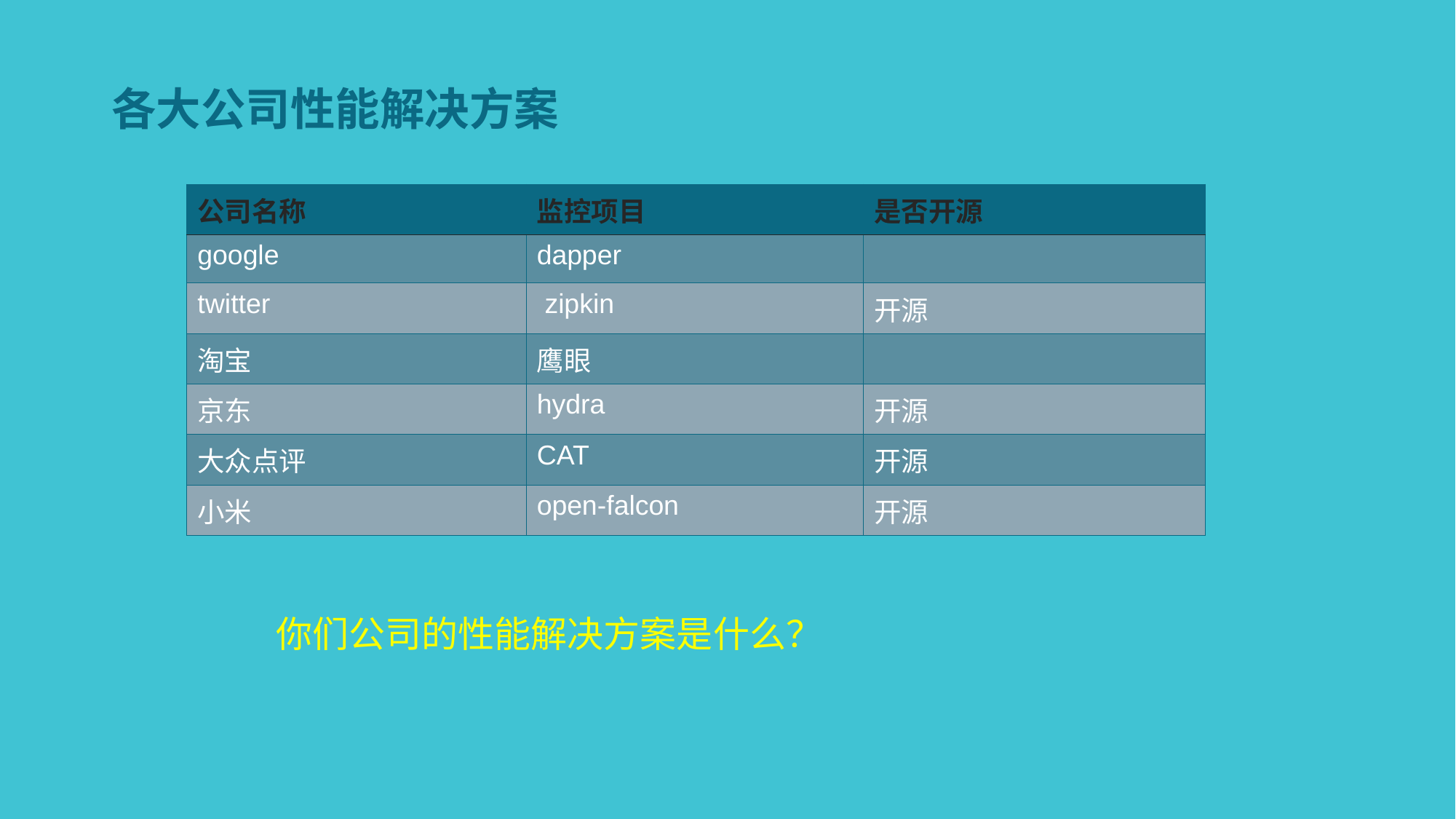

各大公司性能解决方案
| 公司名称 | 监控项目 | 是否开源 |
| --- | --- | --- |
| google | dapper |  |
| twitter | zipkin | 开源 |
| 淘宝 | 鹰眼 |  |
| 京东 | hydra | 开源 |
| 大众点评 | CAT | 开源 |
| 小米 | open-falcon | 开源 |
你们公司的性能解决方案是什么？